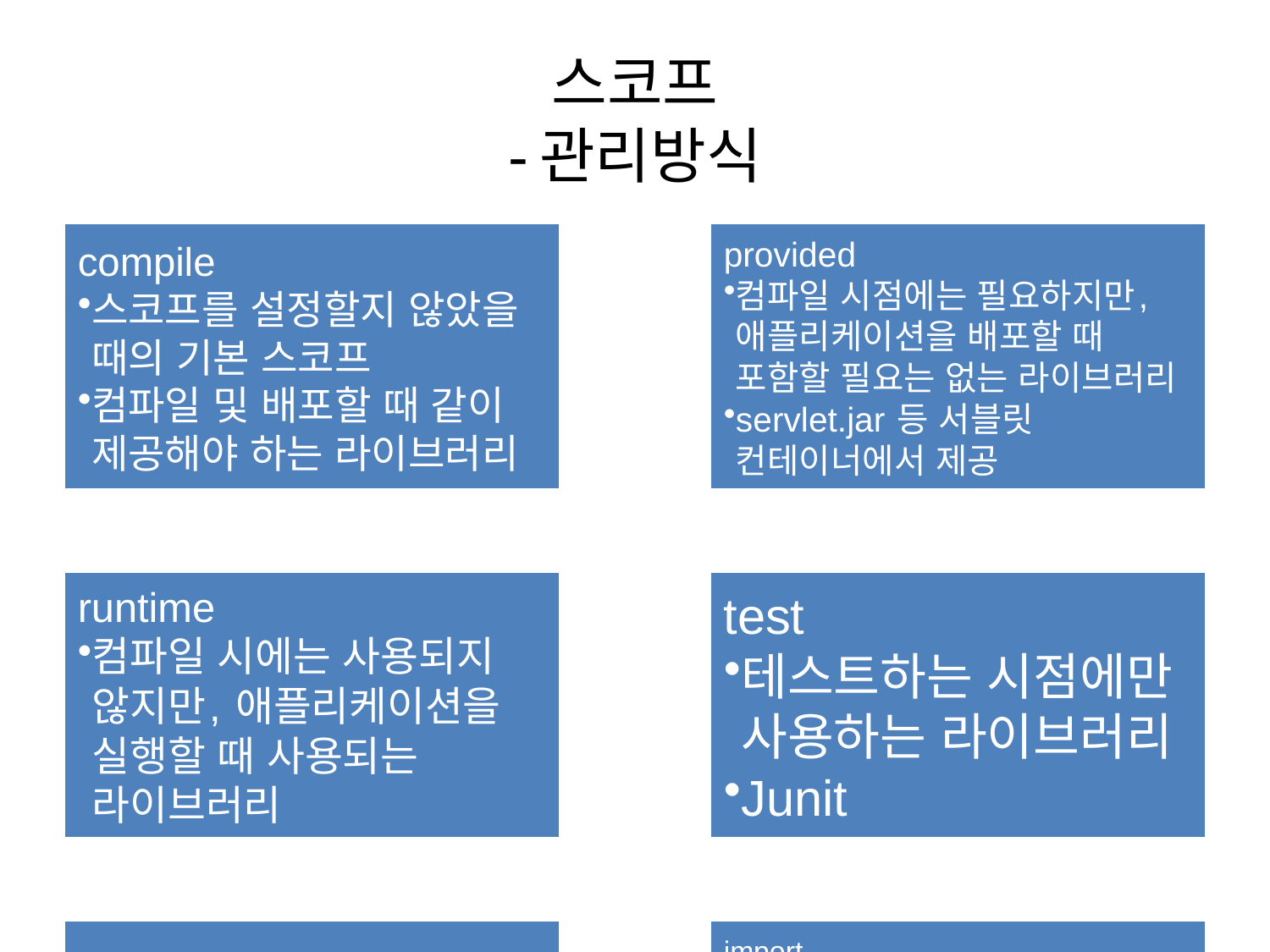

# 스코프 -관리방식
compile
runtime
test
스코프를 설정할지 않았을 때의 기본 스코프
provided
컴파일 및 배포할 때 같이 제공해야 하는 라이브러리
컴파일 시점에는 필요하지만, 애플리케이션을 배포할 때 포함할 필요는 없는 라이브러리
servlet.jar 등 서블릿 컨테이너에서 제공
컴파일 시에는 사용되지 않지만, 애플리케이션을 실행할 때 사용되는 라이브러리
테스트하는 시점에만 사용하는 라이브러리
Junit